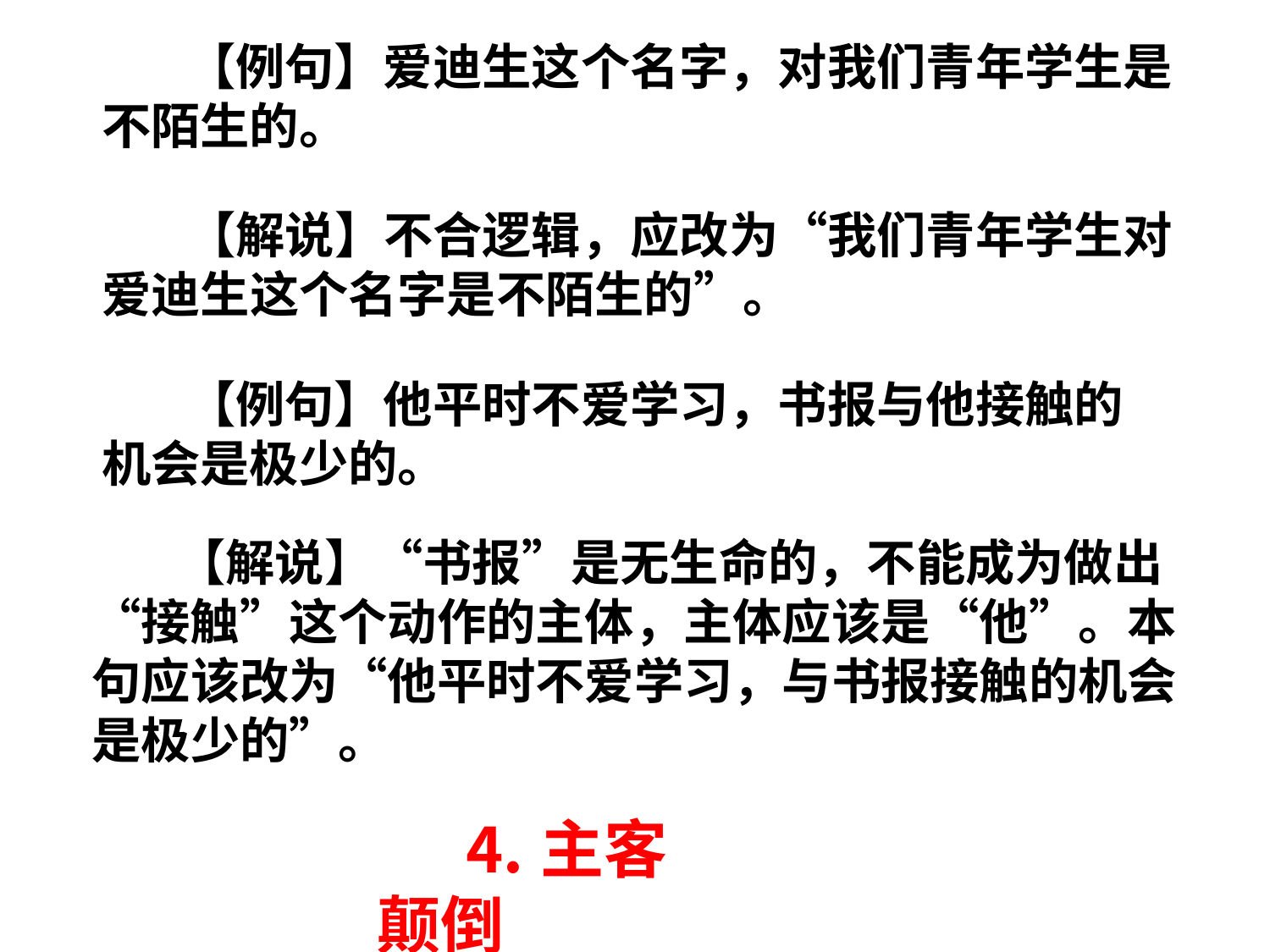

【例句】爱迪生这个名字，对我们青年学生是不陌生的。
【解说】不合逻辑，应改为“我们青年学生对爱迪生这个名字是不陌生的”。
【例句】他平时不爱学习，书报与他接触的机会是极少的。
【解说】“书报”是无生命的，不能成为做出“接触”这个动作的主体，主体应该是“他”。本句应该改为“他平时不爱学习，与书报接触的机会是极少的”。
⒋主客颠倒